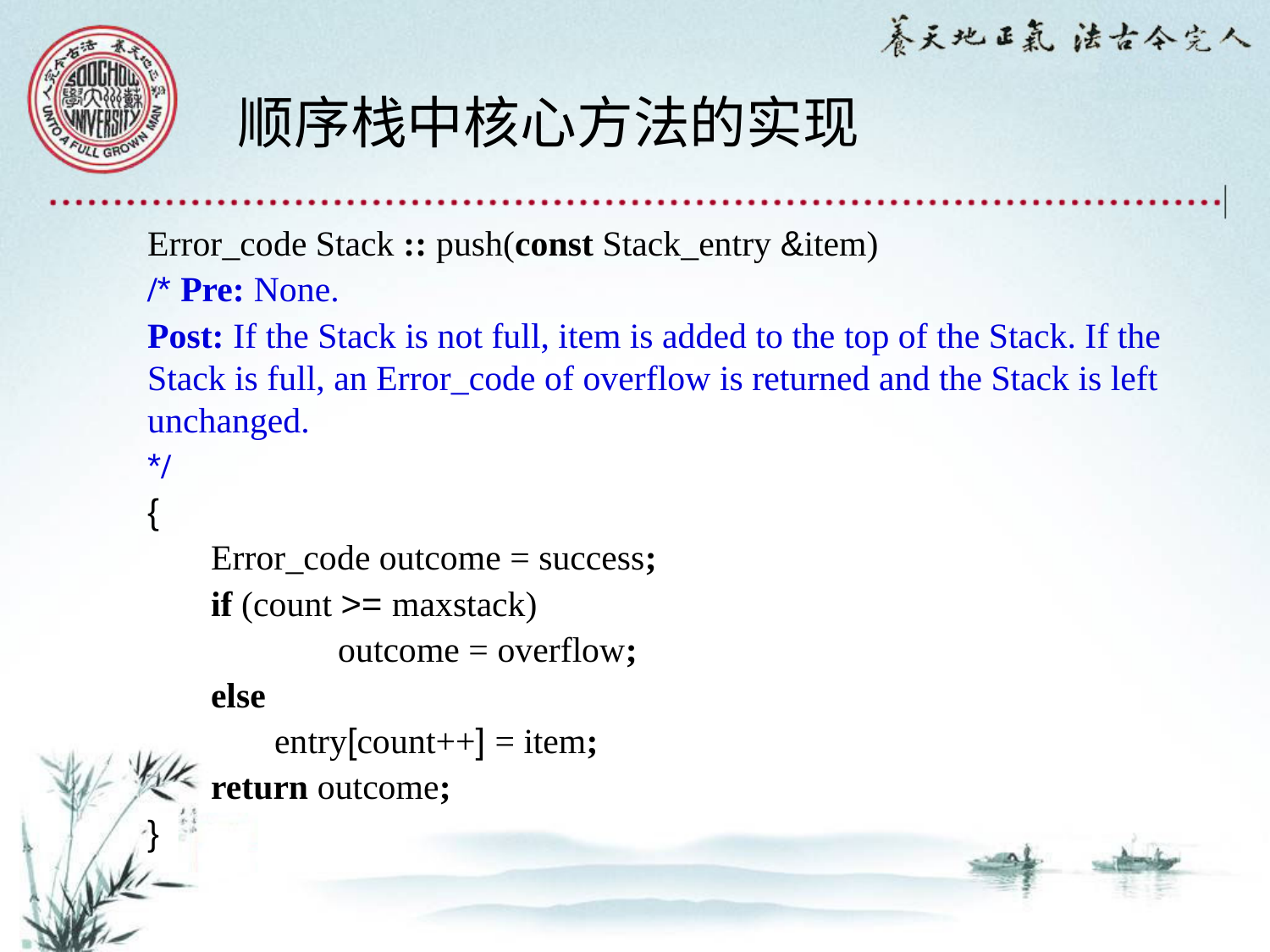

# 顺序栈中核心方法的实现
Error_code Stack :: push(const Stack_entry &item)
/* Pre: None.
Post: If the Stack is not full, item is added to the top of the Stack. If the Stack is full, an Error_code of overflow is returned and the Stack is left unchanged.
*/
{
Error_code outcome = success;
if (count >= maxstack)
	outcome = overflow;
else
entry[count++] = item;
return outcome;
}